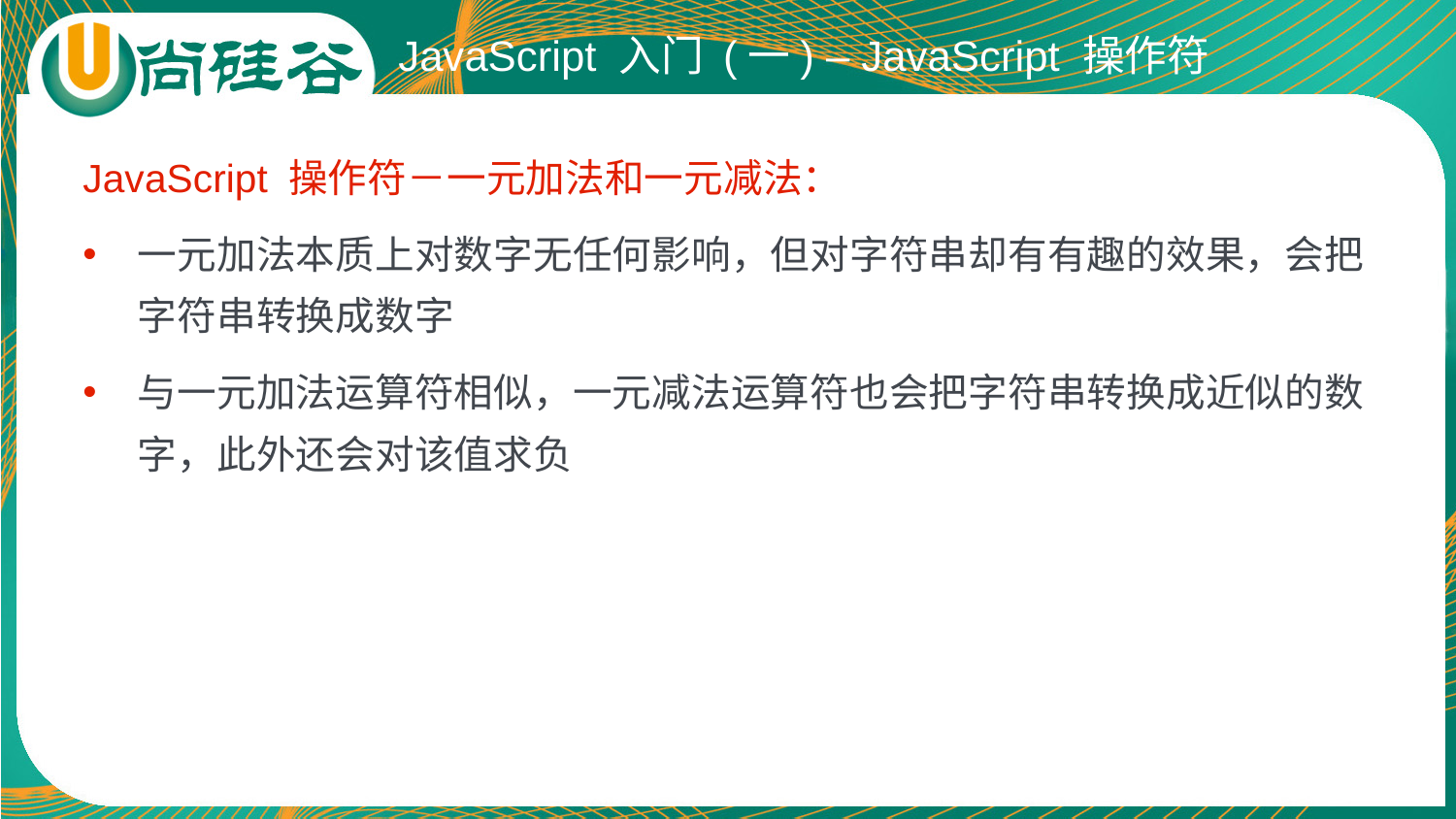

# JavaScript 入门 (一) – JavaScript 操作符
JavaScript 操作符－一元加法和一元减法：
一元加法本质上对数字无任何影响，但对字符串却有有趣的效果，会把字符串转换成数字
与一元加法运算符相似，一元减法运算符也会把字符串转换成近似的数字，此外还会对该值求负